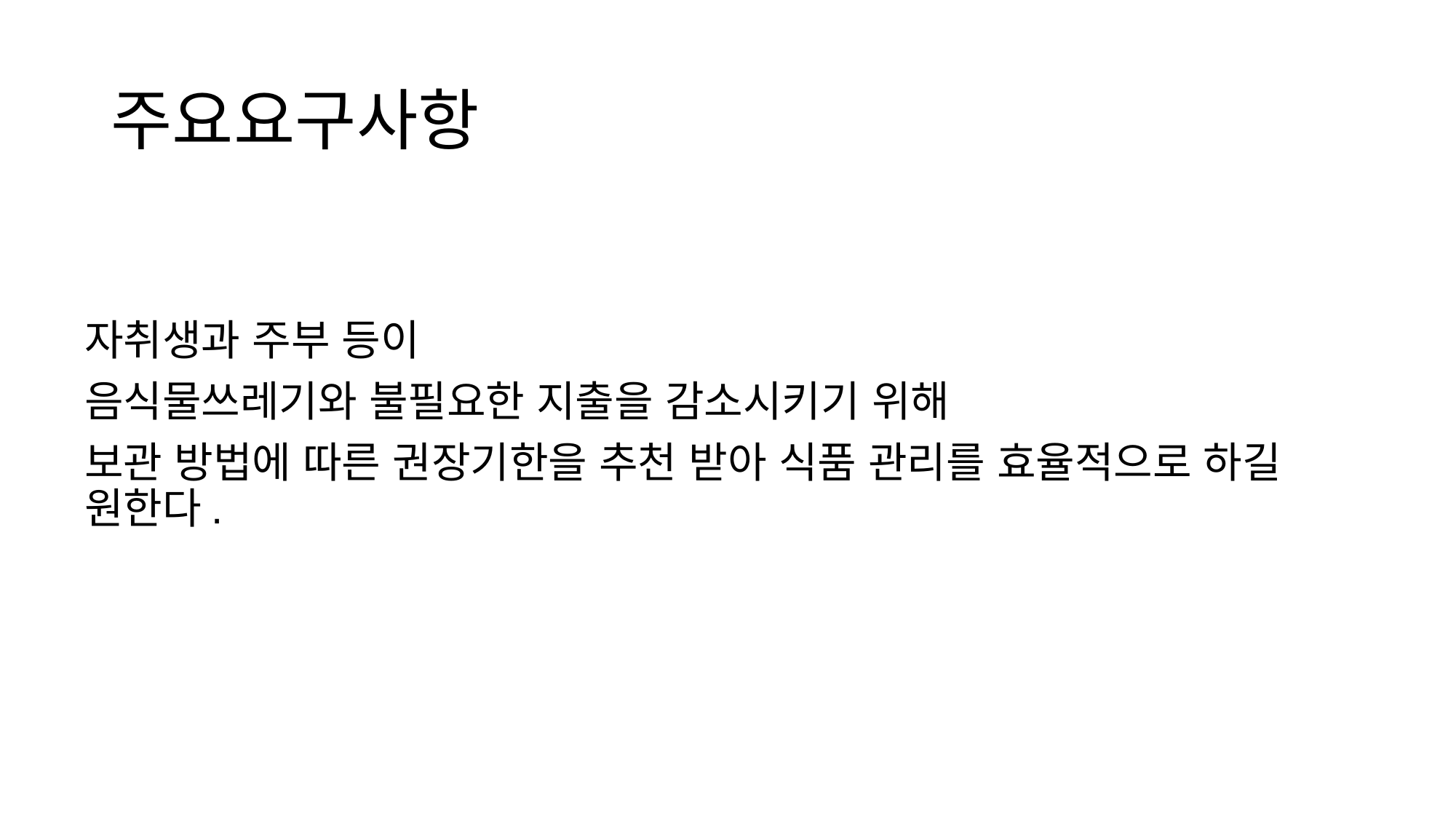

# 주요요구사항
자취생과 주부 등이
음식물쓰레기와 불필요한 지출을 감소시키기 위해
보관 방법에 따른 권장기한을 추천 받아 식품 관리를 효율적으로 하길 원한다.